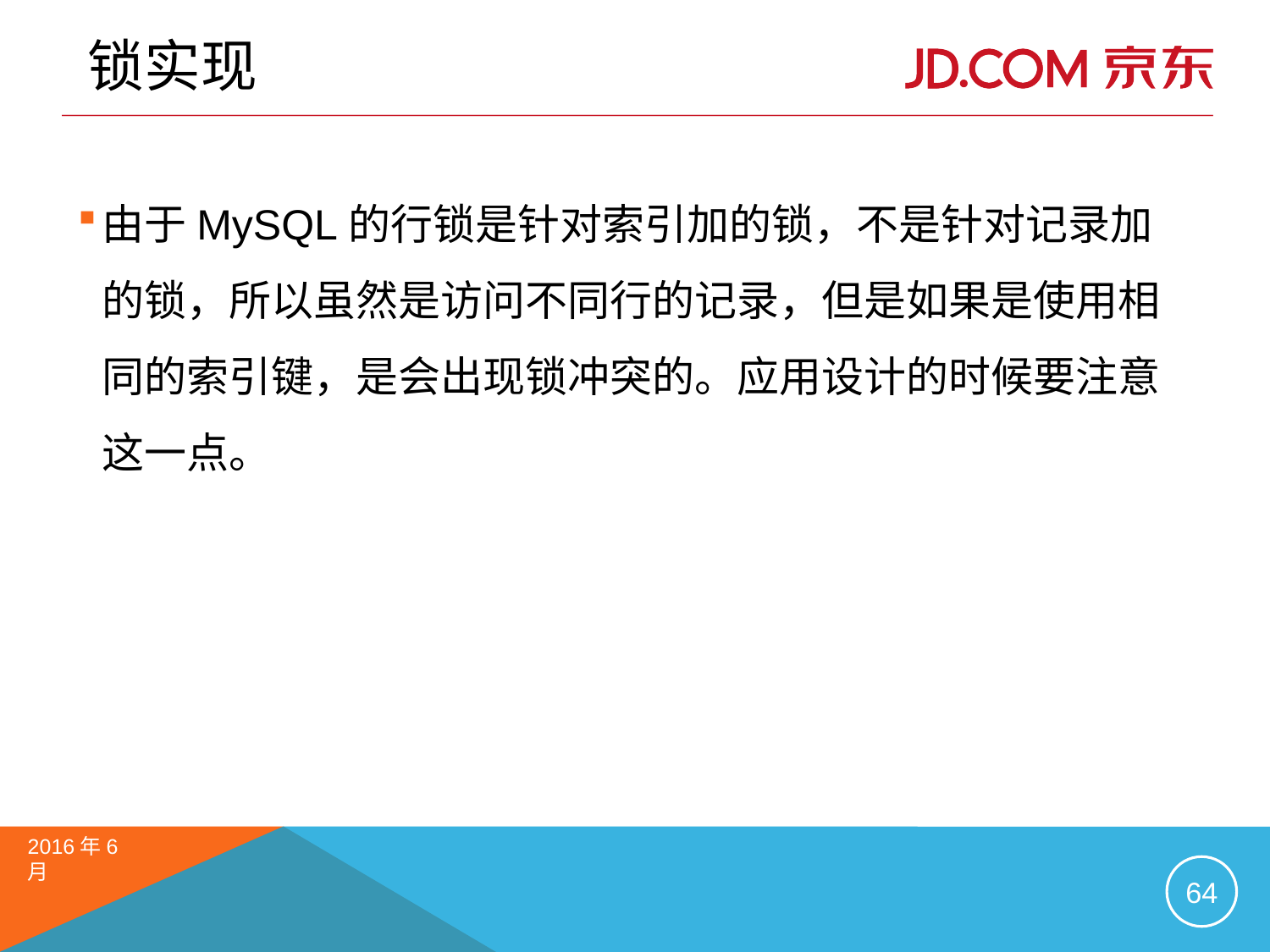

# 锁实现
由于MySQL的行锁是针对索引加的锁，不是针对记录加的锁，所以虽然是访问不同行的记录，但是如果是使用相同的索引键，是会出现锁冲突的。应用设计的时候要注意这一点。

2016年6月
64